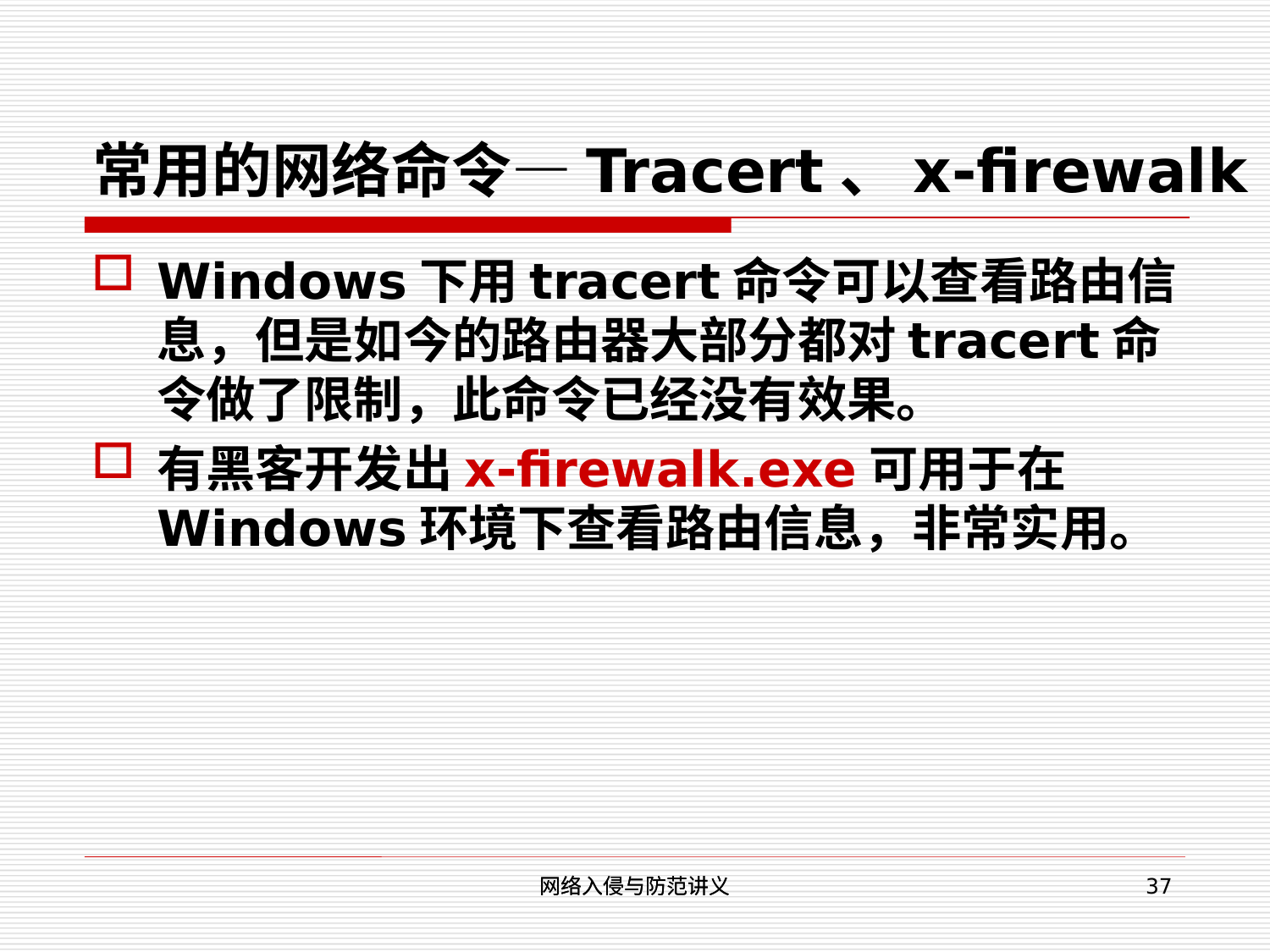

Windows下用tracert命令可以查看路由信息，但是如今的路由器大部分都对tracert命令做了限制，此命令已经没有效果。
有黑客开发出x-firewalk.exe可用于在Windows环境下查看路由信息，非常实用。
# 常用的网络命令—Tracert、x-firewalk

网络入侵与防范讲义
网络入侵与防范讲义
37
37